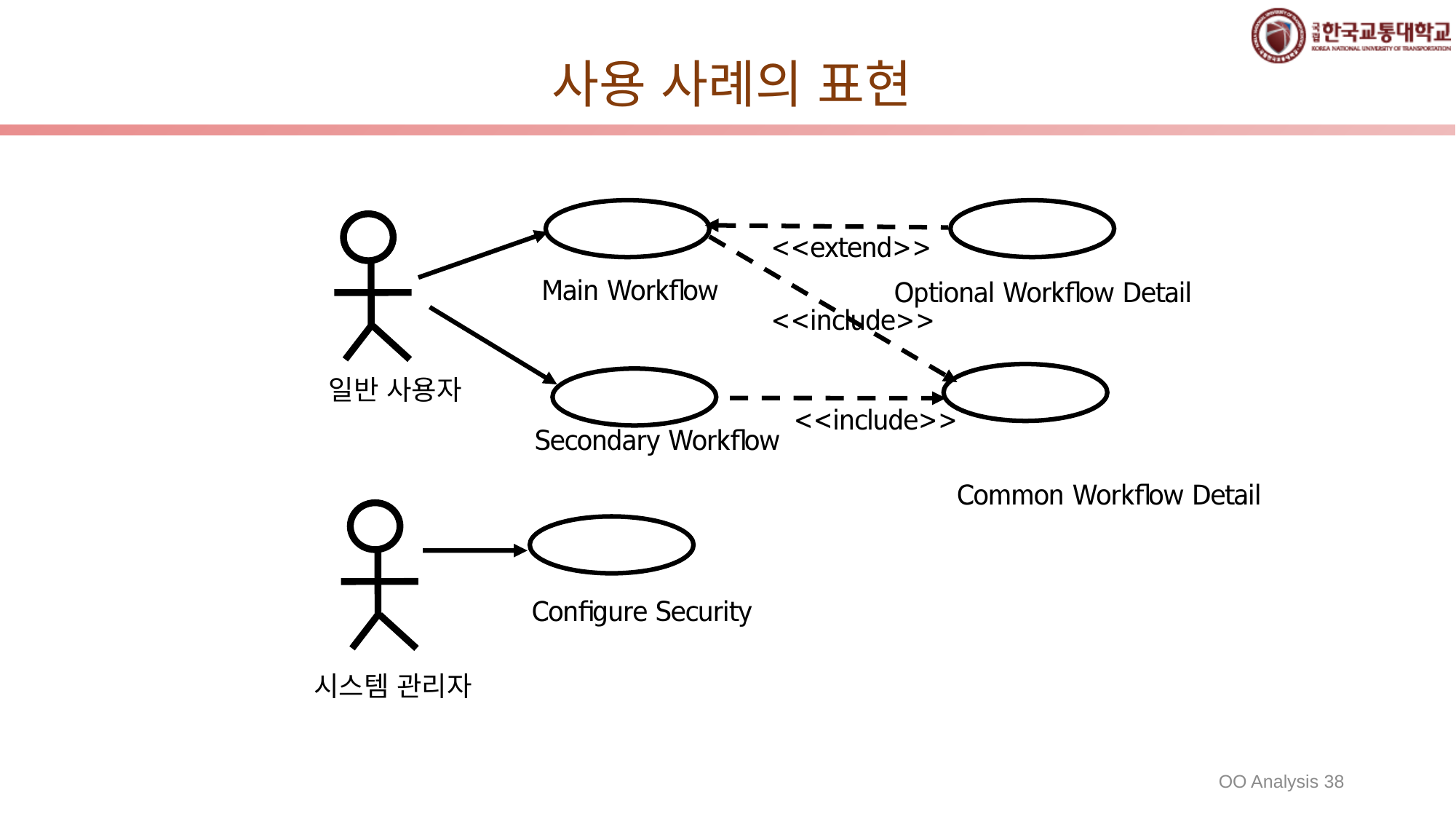

# 사용 사례의 표현

<<extend>>

Main Workflow
Optional Workflow Detail
<<include>>

일반 사용자

<<include>>

Secondary Workflow
Common Workflow Detail

Configure Security
시스템 관리자
OO Analysis 38